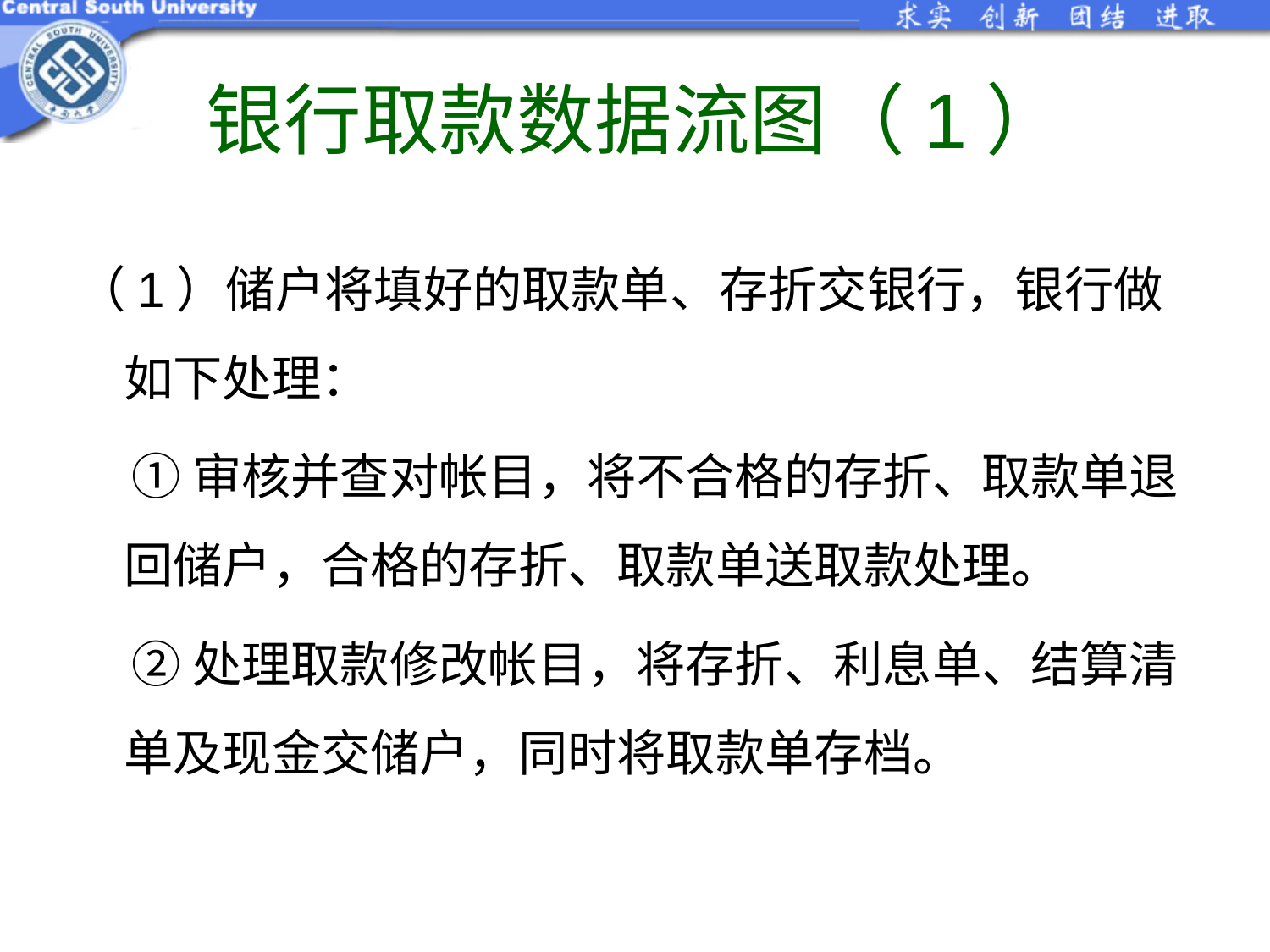

# 银行取款数据流图（1）
（1）储户将填好的取款单、存折交银行，银行做如下处理：
     ①审核并查对帐目，将不合格的存折、取款单退回储户，合格的存折、取款单送取款处理。
     ②处理取款修改帐目，将存折、利息单、结算清单及现金交储户，同时将取款单存档。